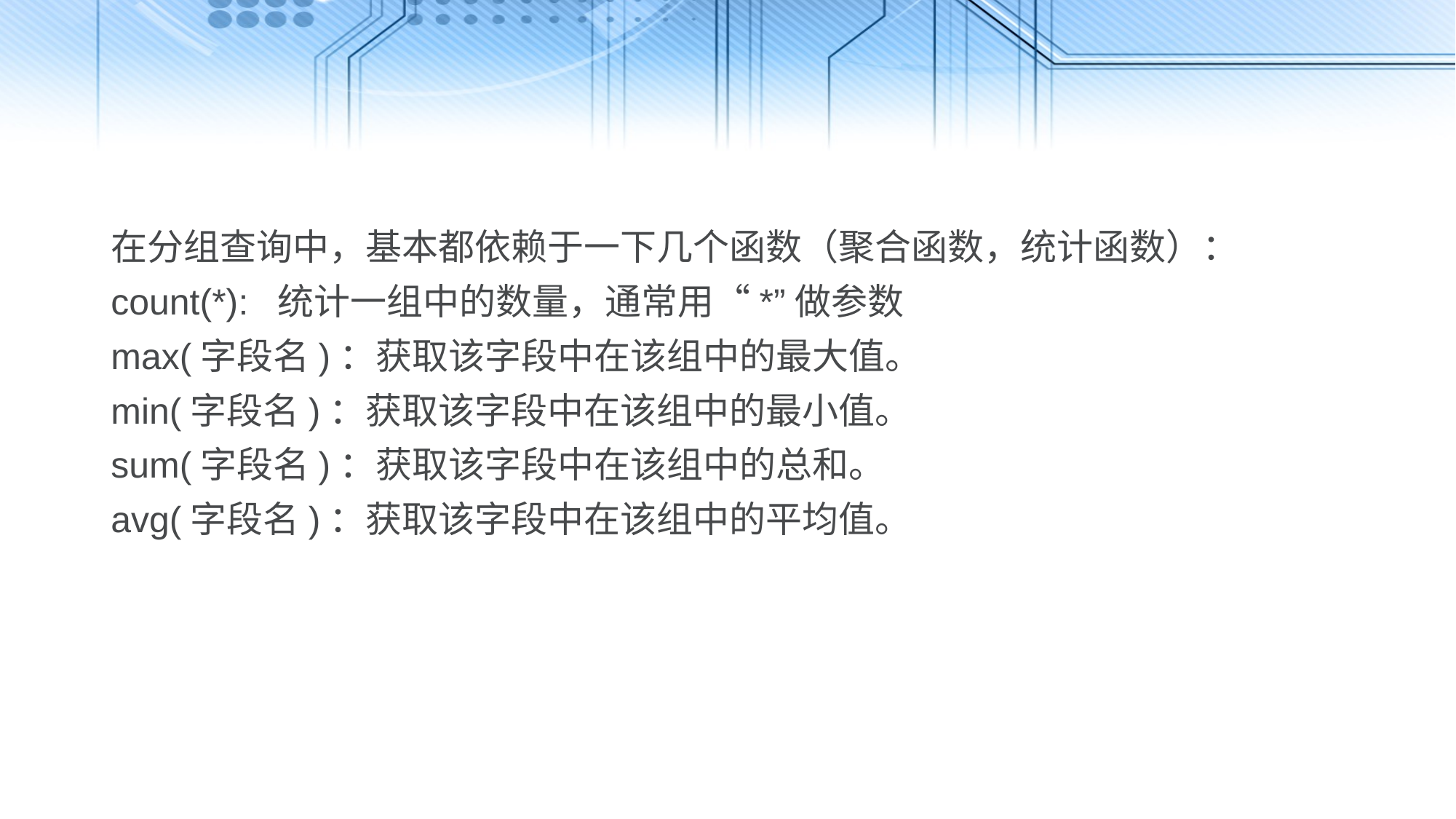

在分组查询中，基本都依赖于一下几个函数（聚合函数，统计函数）：
count(*):  统计一组中的数量，通常用“*”做参数
max(字段名)：获取该字段中在该组中的最大值。
min(字段名)：获取该字段中在该组中的最小值。
sum(字段名)：获取该字段中在该组中的总和。
avg(字段名)：获取该字段中在该组中的平均值。